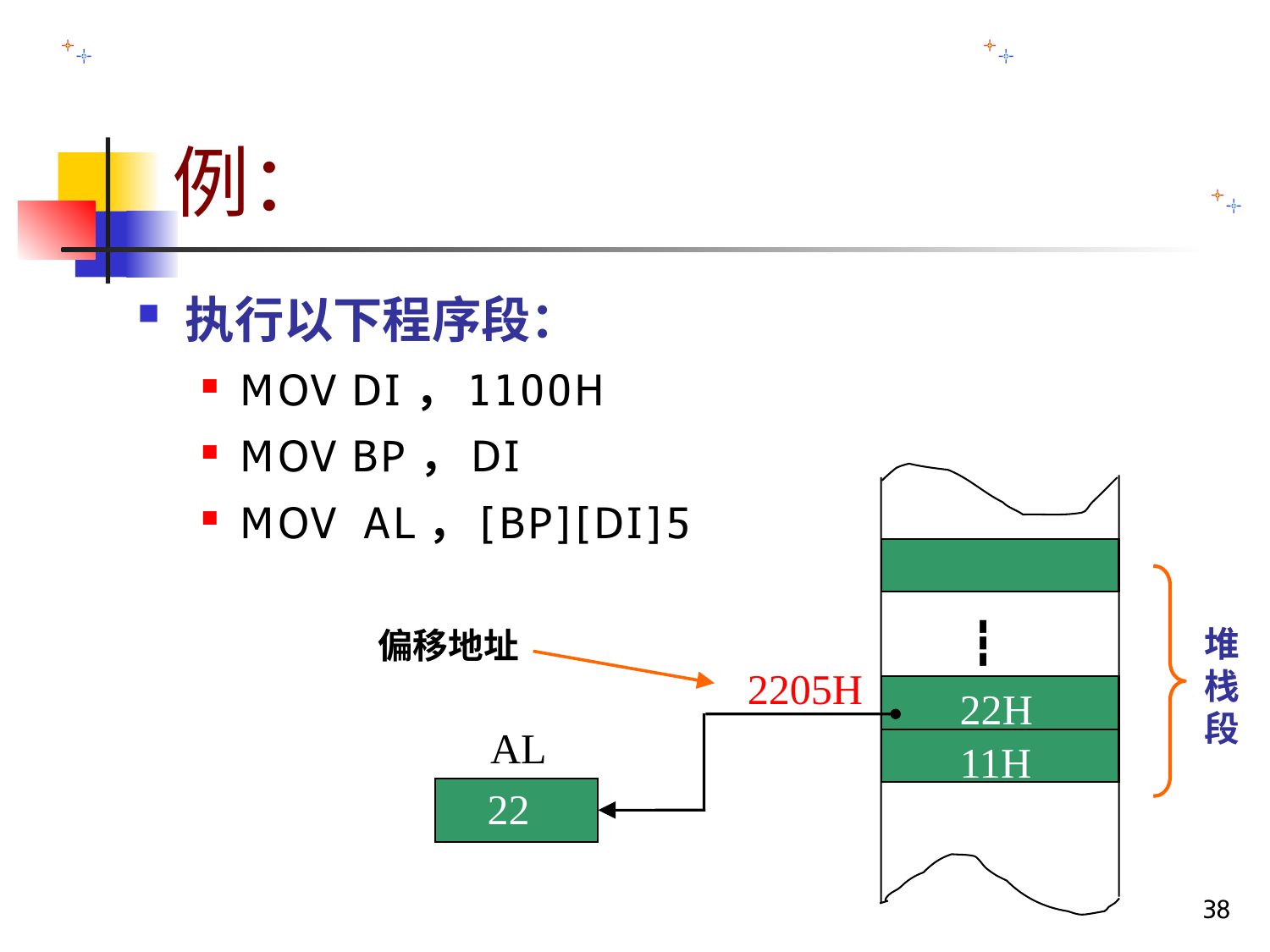

# 例：
执行以下程序段：
MOV DI，1100H
MOV BP，DI
MOV  AL，[BP][DI]5

┇
堆栈段
偏移地址

2205H

22H

AL

11H
22

38